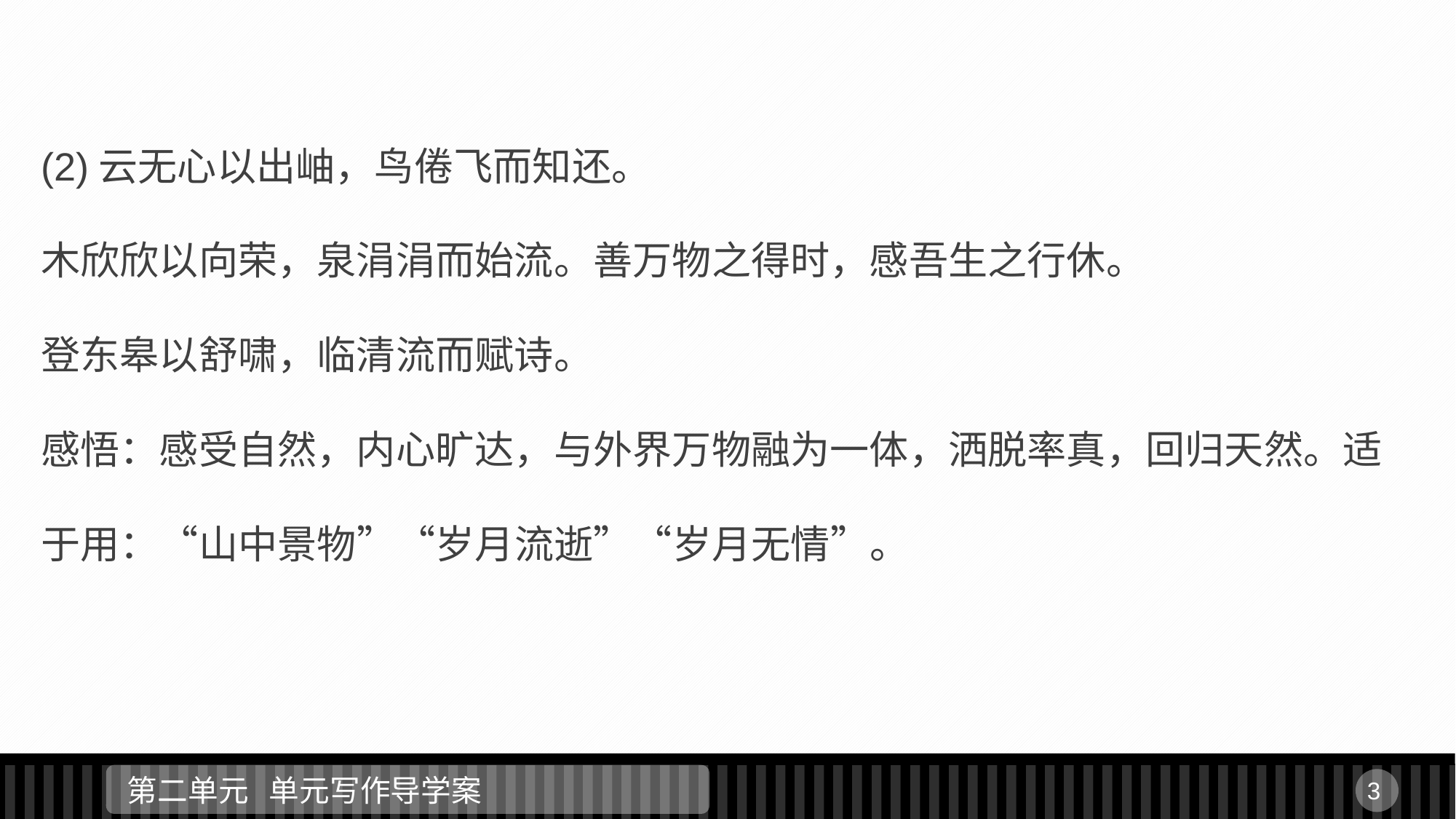

(2)云无心以出岫，鸟倦飞而知还。
木欣欣以向荣，泉涓涓而始流。善万物之得时，感吾生之行休。
登东皋以舒啸，临清流而赋诗。
感悟：感受自然，内心旷达，与外界万物融为一体，洒脱率真，回归天然。适于用：“山中景物”“岁月流逝”“岁月无情”。